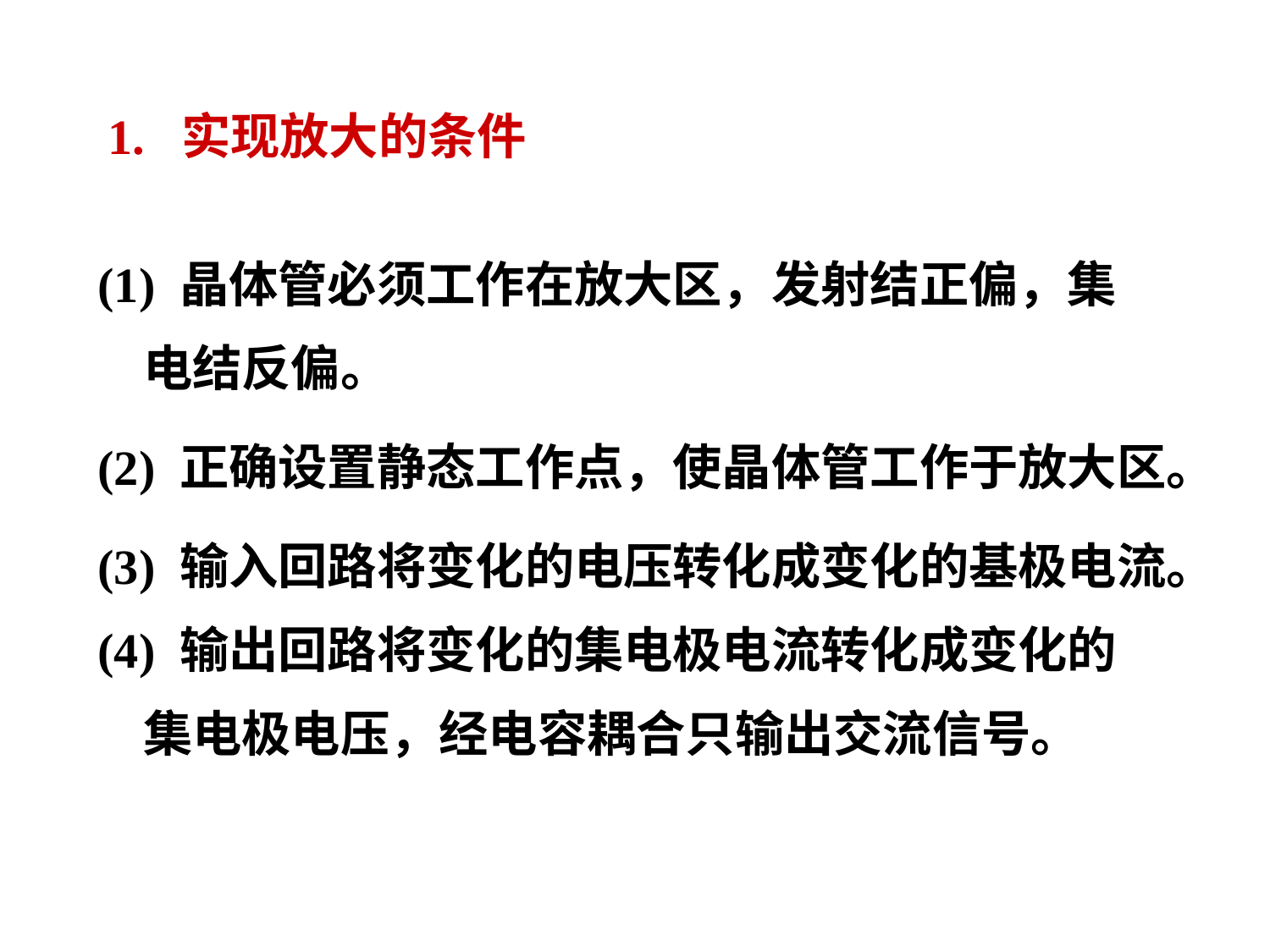

# 1.  实现放大的条件
(1) 晶体管必须工作在放大区，发射结正偏，集
   电结反偏。
(2) 正确设置静态工作点，使晶体管工作于放大区。
(3) 输入回路将变化的电压转化成变化的基极电流。
(4) 输出回路将变化的集电极电流转化成变化的
   集电极电压，经电容耦合只输出交流信号。